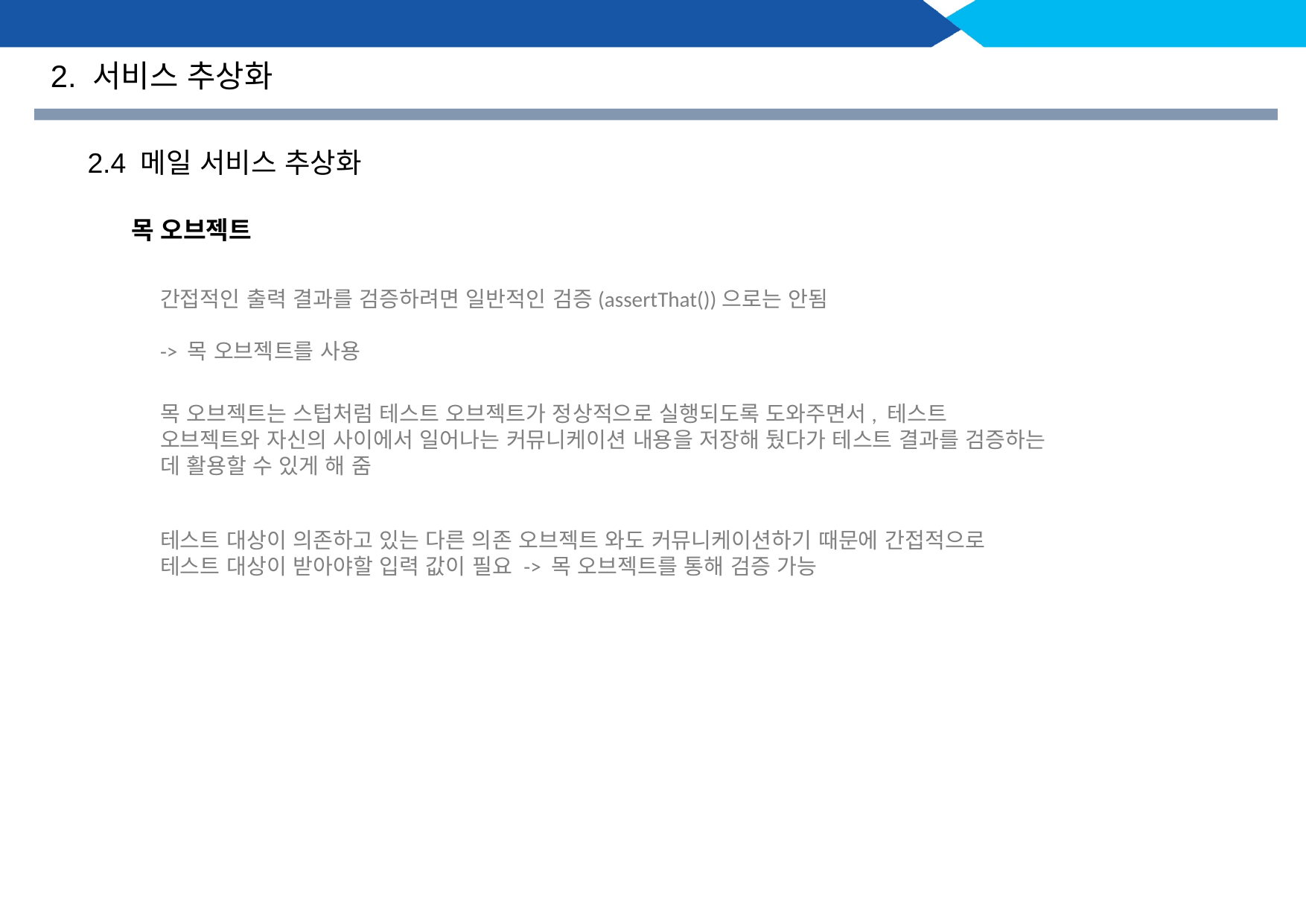

2. 서비스 추상화
2.4 메일 서비스 추상화
목 오브젝트
간접적인 출력 결과를 검증하려면 일반적인 검증(assertThat())으로는 안됨

-> 목 오브젝트를 사용
목 오브젝트는 스텁처럼 테스트 오브젝트가 정상적으로 실행되도록 도와주면서, 테스트 오브젝트와 자신의 사이에서 일어나는 커뮤니케이션 내용을 저장해 뒀다가 테스트 결과를 검증하는 데 활용할 수 있게 해 줌
테스트 대상이 의존하고 있는 다른 의존 오브젝트 와도 커뮤니케이션하기 때문에 간접적으로 테스트 대상이 받아야할 입력 값이 필요 -> 목 오브젝트를 통해 검증 가능